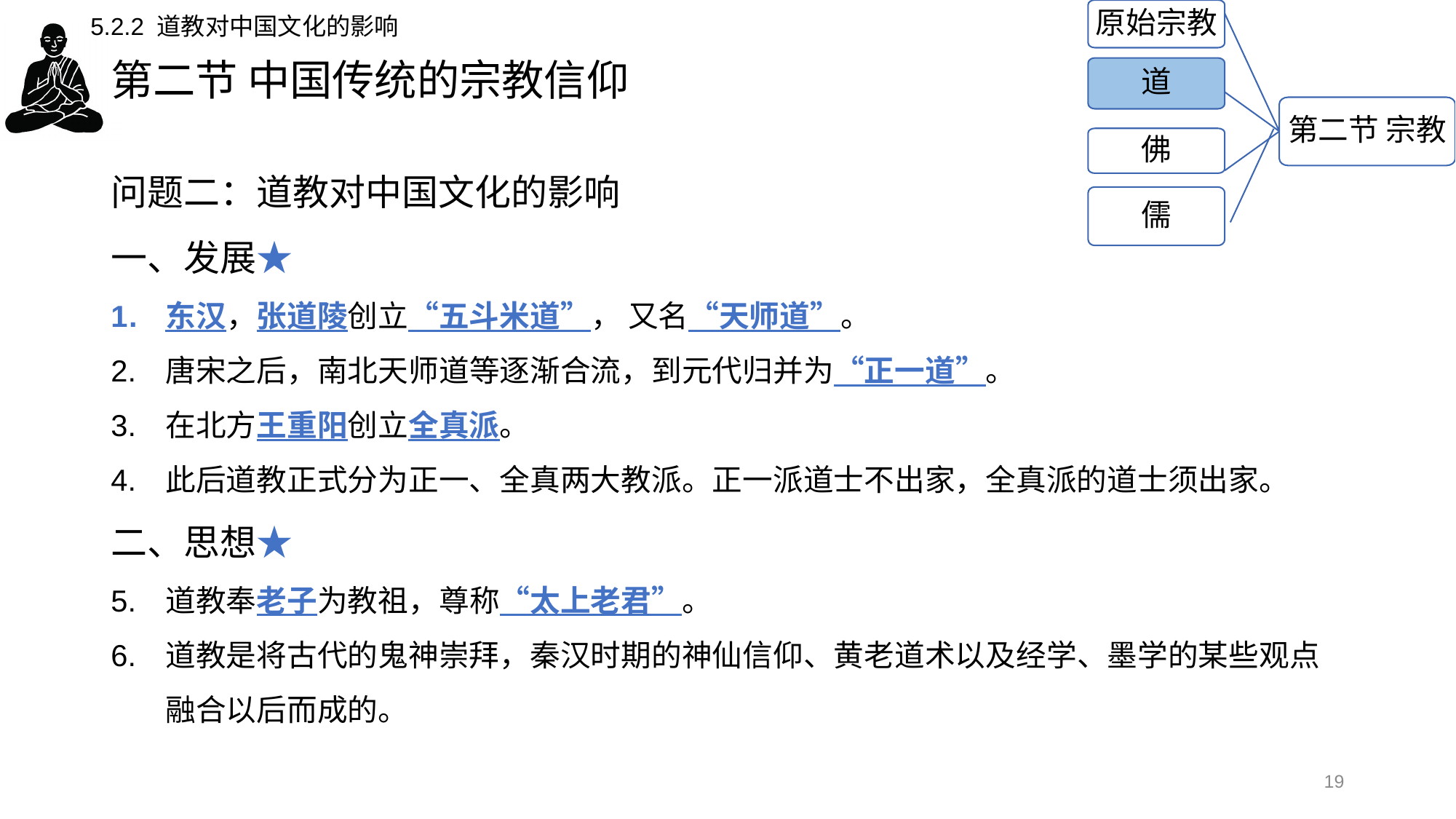

原始宗教
5.2.2 道教对中国文化的影响
# 第二节 中国传统的宗教信仰
道

第二节 宗教

佛
问题二：道教对中国文化的影响
一、发展★
东汉，张道陵创立“五斗米道”， 又名“天师道”。
唐宋之后，南北天师道等逐渐合流，到元代归并为“正一道”。
在北方王重阳创立全真派。
此后道教正式分为正一、全真两大教派。正一派道士不出家，全真派的道士须出家。
二、思想★
道教奉老子为教祖，尊称“太上老君”。
道教是将古代的鬼神崇拜，秦汉时期的神仙信仰、黄老道术以及经学、墨学的某些观点融合以后而成的。

儒
19